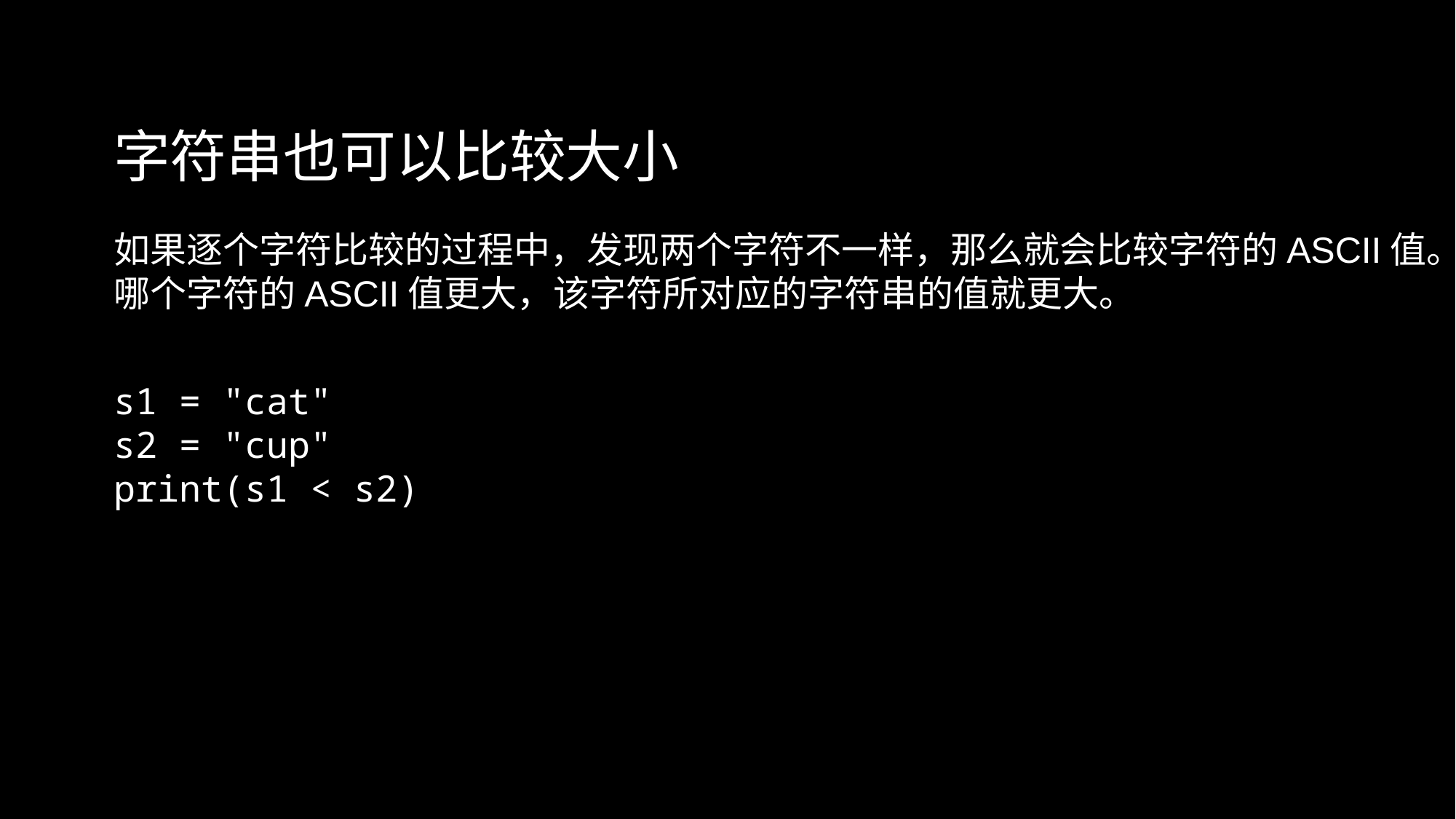

字符串也可以比较大小
如果逐个字符比较的过程中，发现两个字符不一样，那么就会比较字符的ASCII值。哪个字符的ASCII值更大，该字符所对应的字符串的值就更大。
s1 = "cat"
s2 = "cup"
print(s1 < s2)